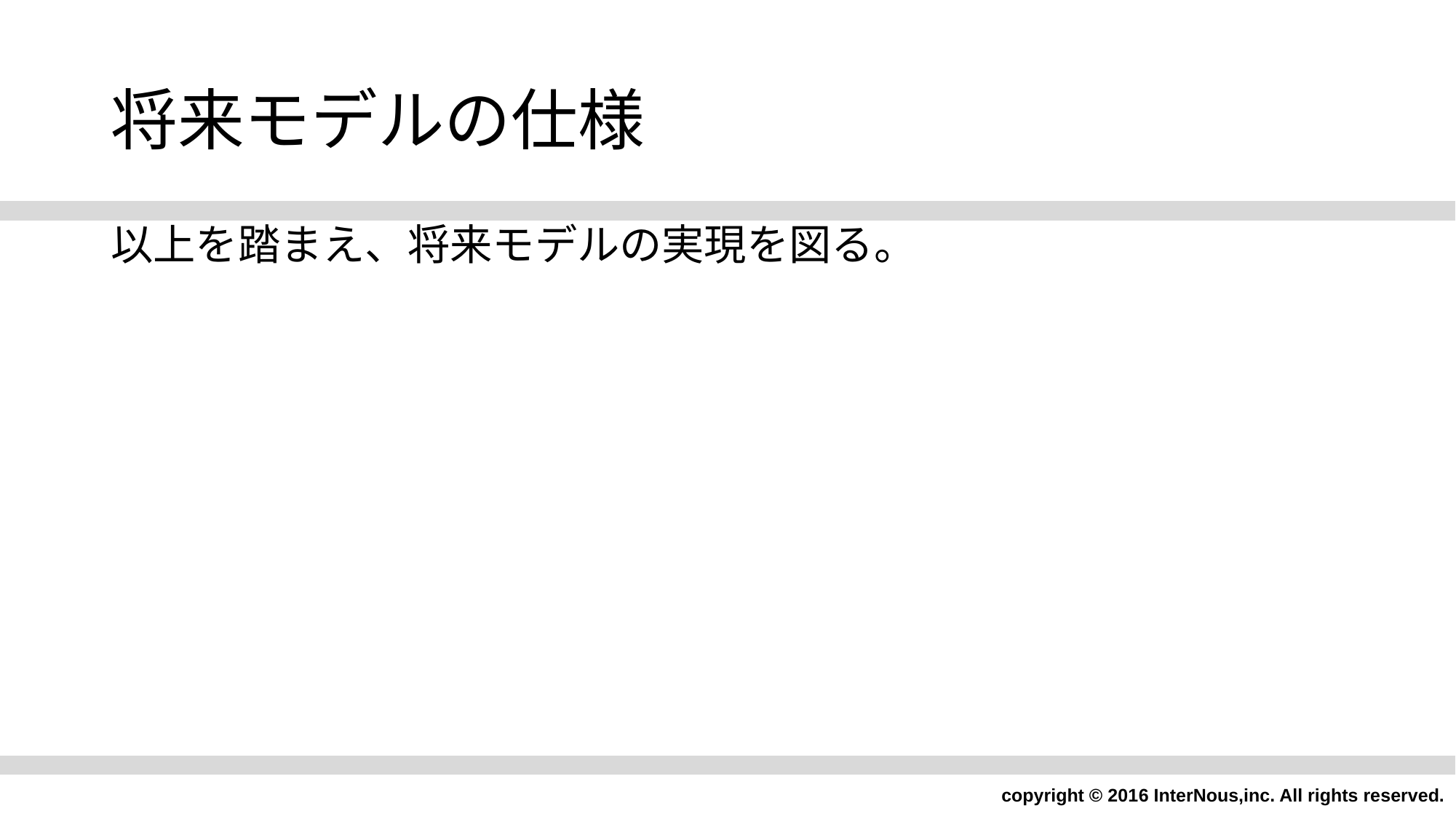

# 将来モデルの仕様

以上を踏まえ、将来モデルの実現を図る。

copyright © 2016 InterNous,inc. All rights reserved.